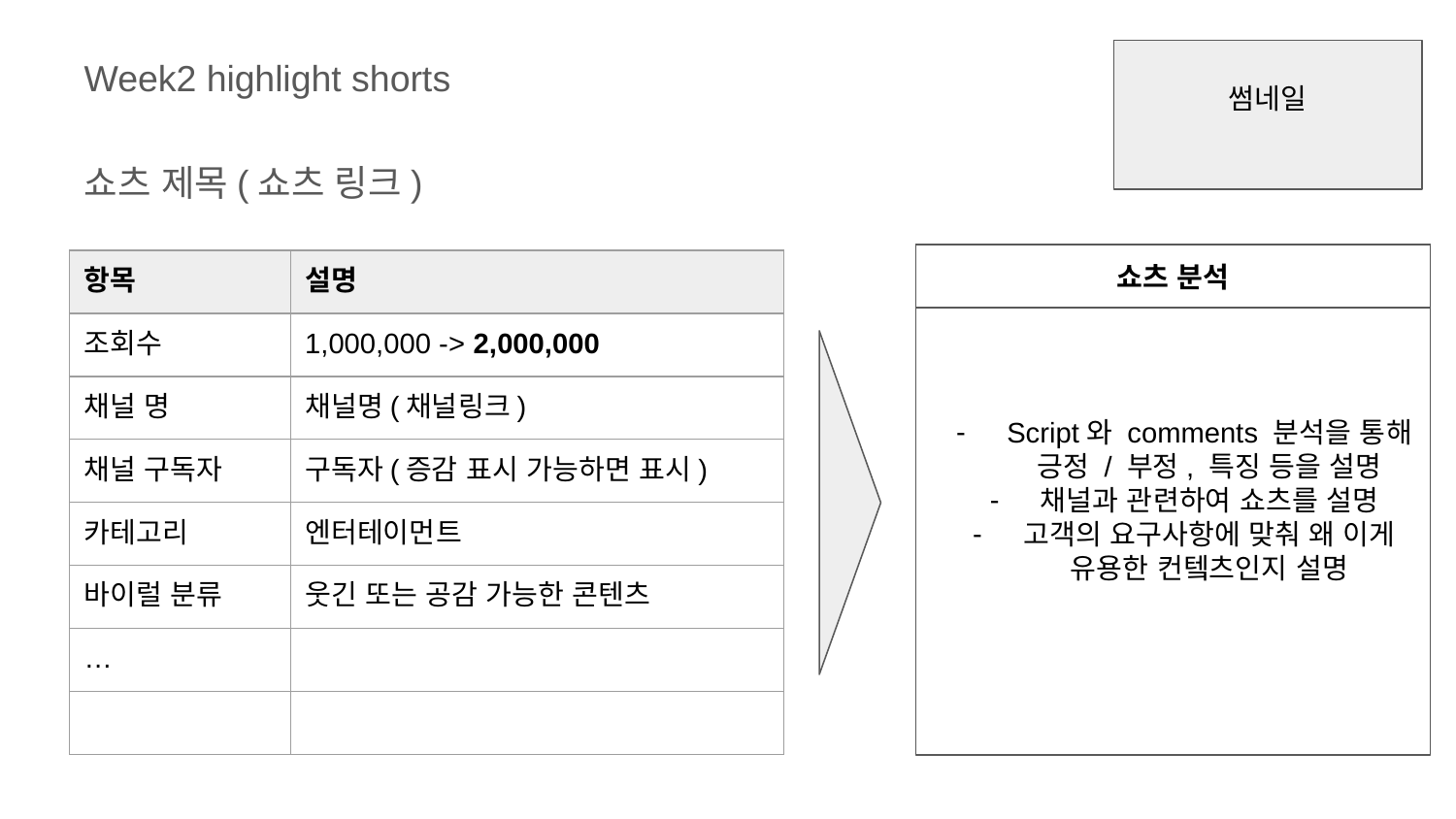

Week2 highlight shorts
썸네일

쇼츠 제목(쇼츠 링크)
Script와 comments 분석을 통해 긍정 / 부정, 특징 등을 설명
채널과 관련하여 쇼츠를 설명
고객의 요구사항에 맞춰 왜 이게 유용한 컨텤츠인지 설명
쇼츠 분석
| 항목 | 설명 |
| --- | --- |
| 조회수 | 1,000,000 -> 2,000,000 |
| 채널 명 | 채널명(채널링크) |
| 채널 구독자 | 구독자(증감 표시 가능하면 표시) |
| 카테고리 | 엔터테이먼트 |
| 바이럴 분류 | 웃긴 또는 공감 가능한 콘텐츠 |
| … |  |
|  |  |